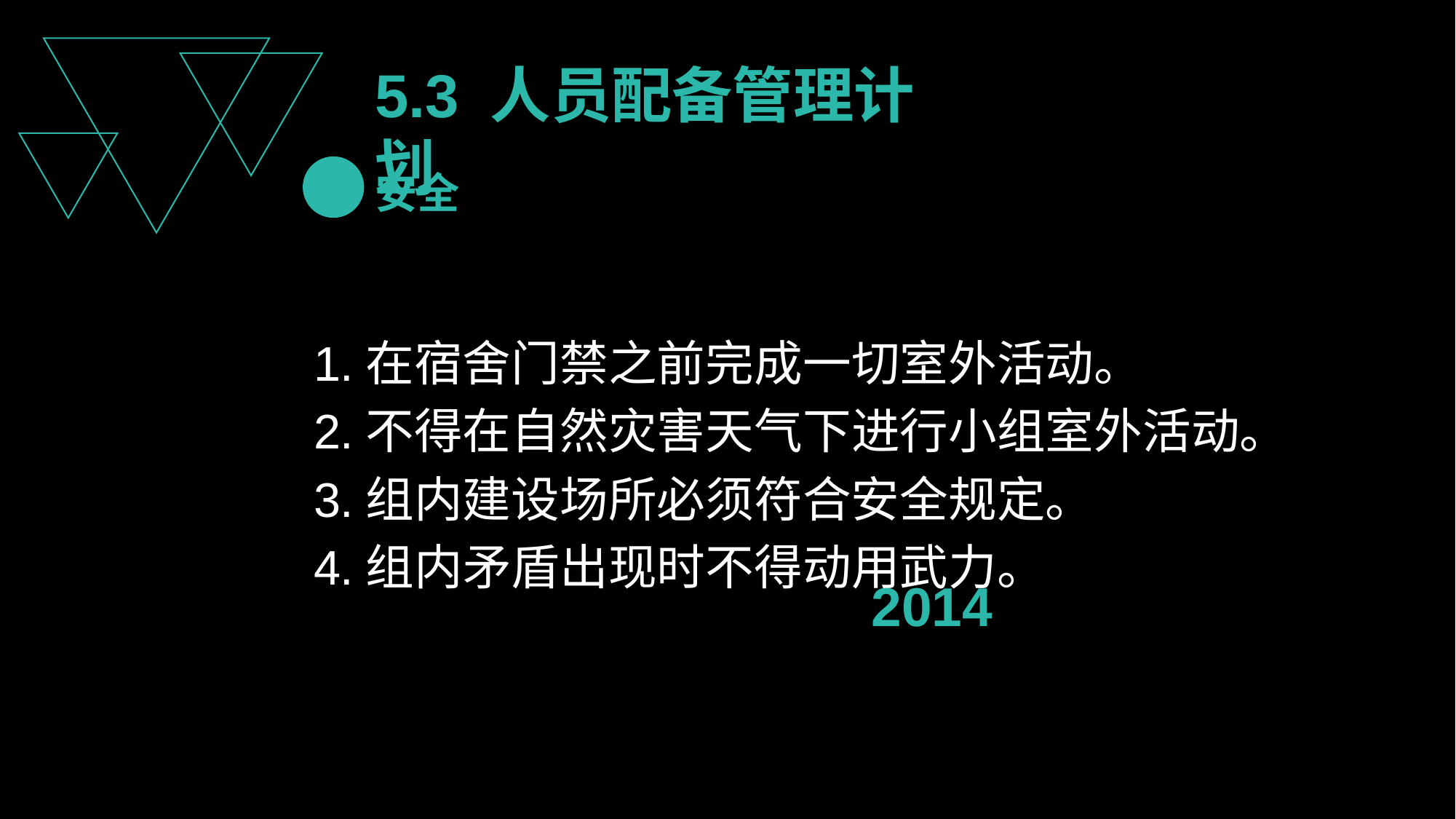

5.3 人员配备管理计划

安全
1.在宿舍门禁之前完成一切室外活动。
2.不得在自然灾害天气下进行小组室外活动。
3.组内建设场所必须符合安全规定。
4.组内矛盾出现时不得动用武力。
2014